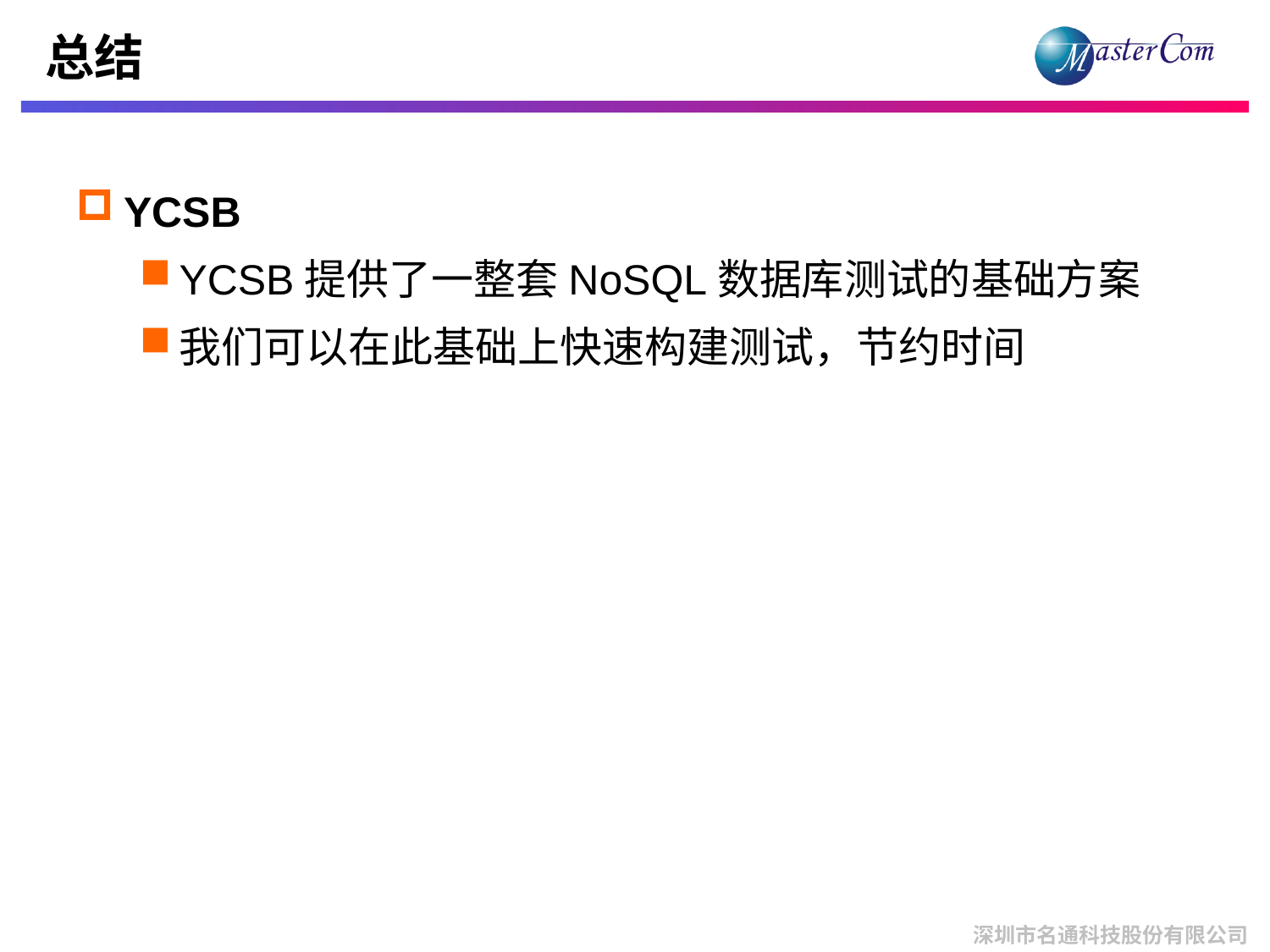

# 总结
YCSB
YCSB提供了一整套NoSQL数据库测试的基础方案
我们可以在此基础上快速构建测试，节约时间